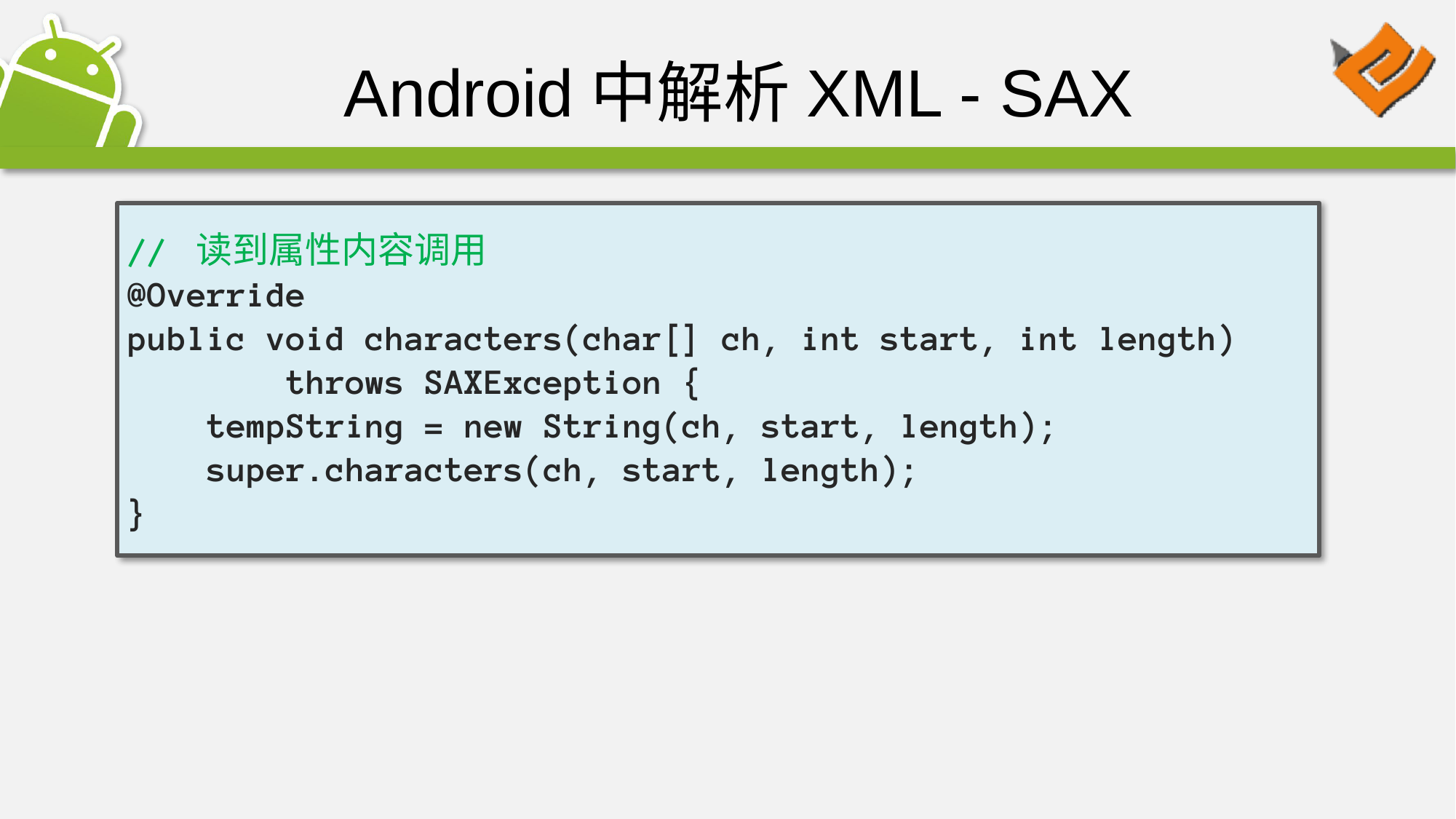

# Android中解析XML - SAX
// 读到属性内容调用
@Override
public void characters(char[] ch, int start, int length)
        throws SAXException {
    tempString = new String(ch, start, length);
    super.characters(ch, start, length);
}